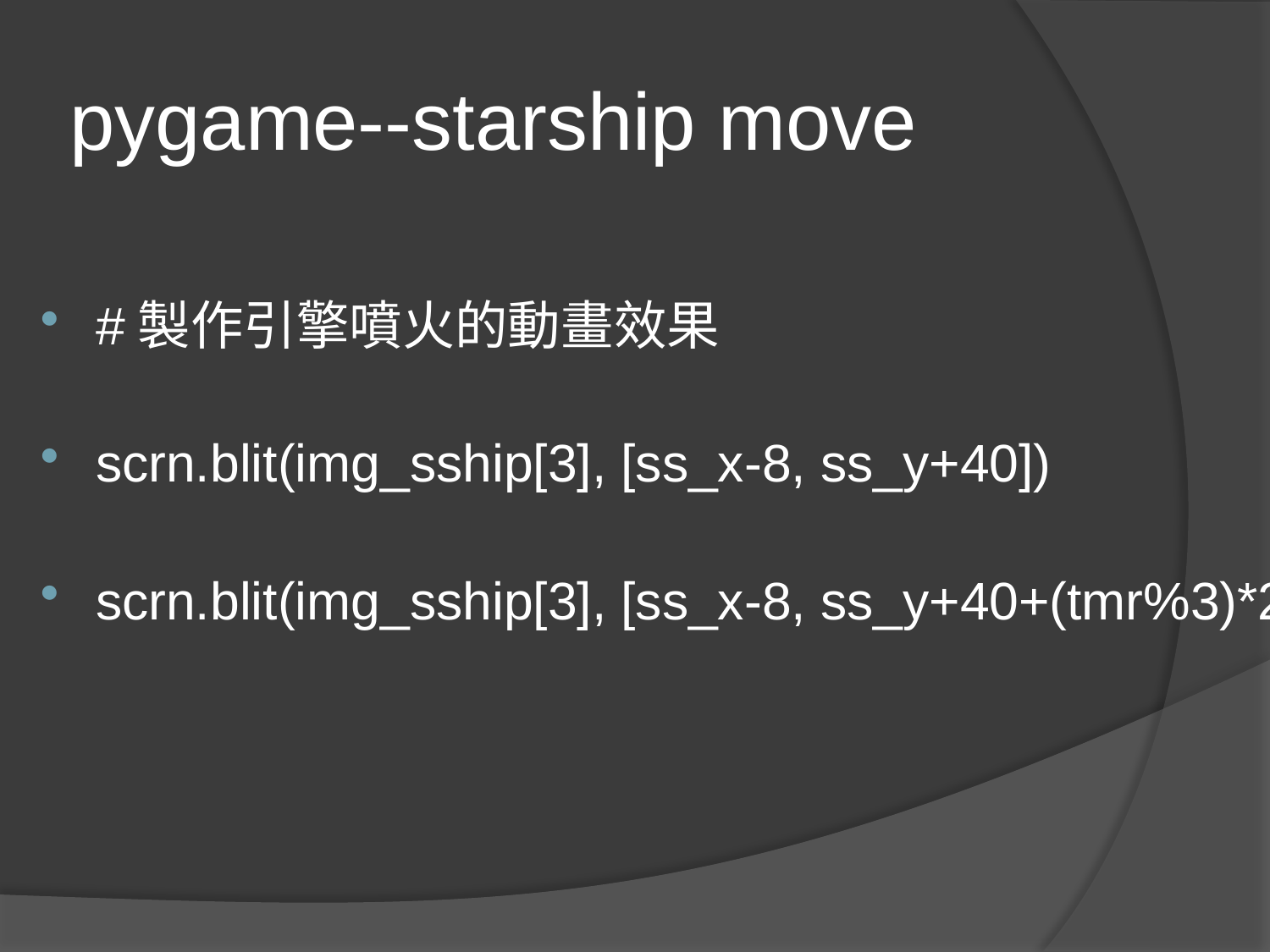

# pygame--starship move
#製作引擎噴火的動畫效果
scrn.blit(img_sship[3], [ss_x-8, ss_y+40])
scrn.blit(img_sship[3], [ss_x-8, ss_y+40+(tmr%3)*2])